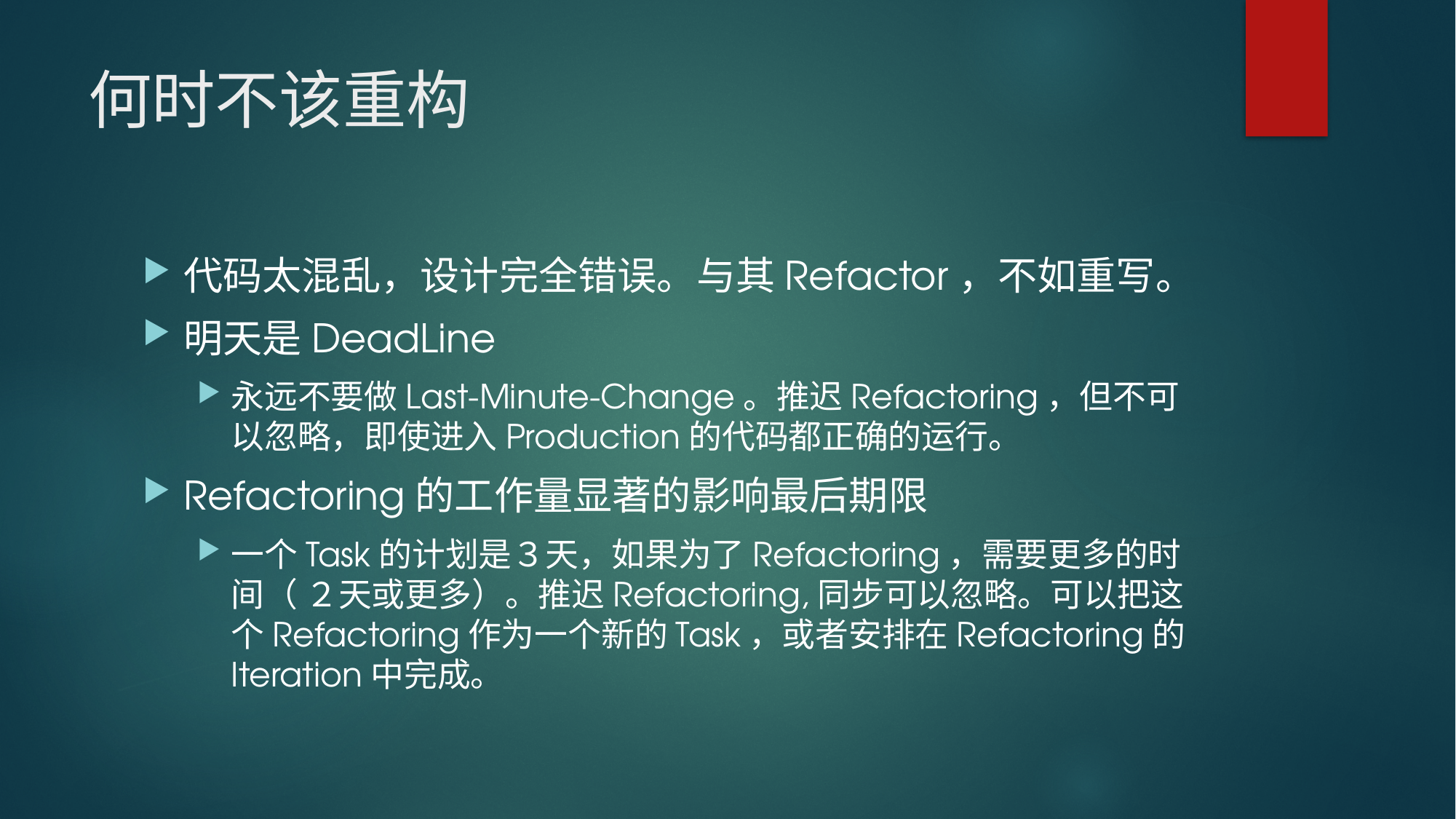

# 何时不该重构
代码太混乱，设计完全错误。与其Refactor，不如重写。
明天是DeadLine
永远不要做Last-Minute-Change。推迟Refactoring，但不可以忽略，即使进入Production的代码都正确的运行。
Refactoring的工作量显著的影响最后期限
一个Task的计划是３天，如果为了Refactoring，需要更多的时间（ ２天或更多）。推迟Refactoring,同步可以忽略。可以把这个Refactoring作为一个新的Task，或者安排在Refactoring的Iteration中完成。